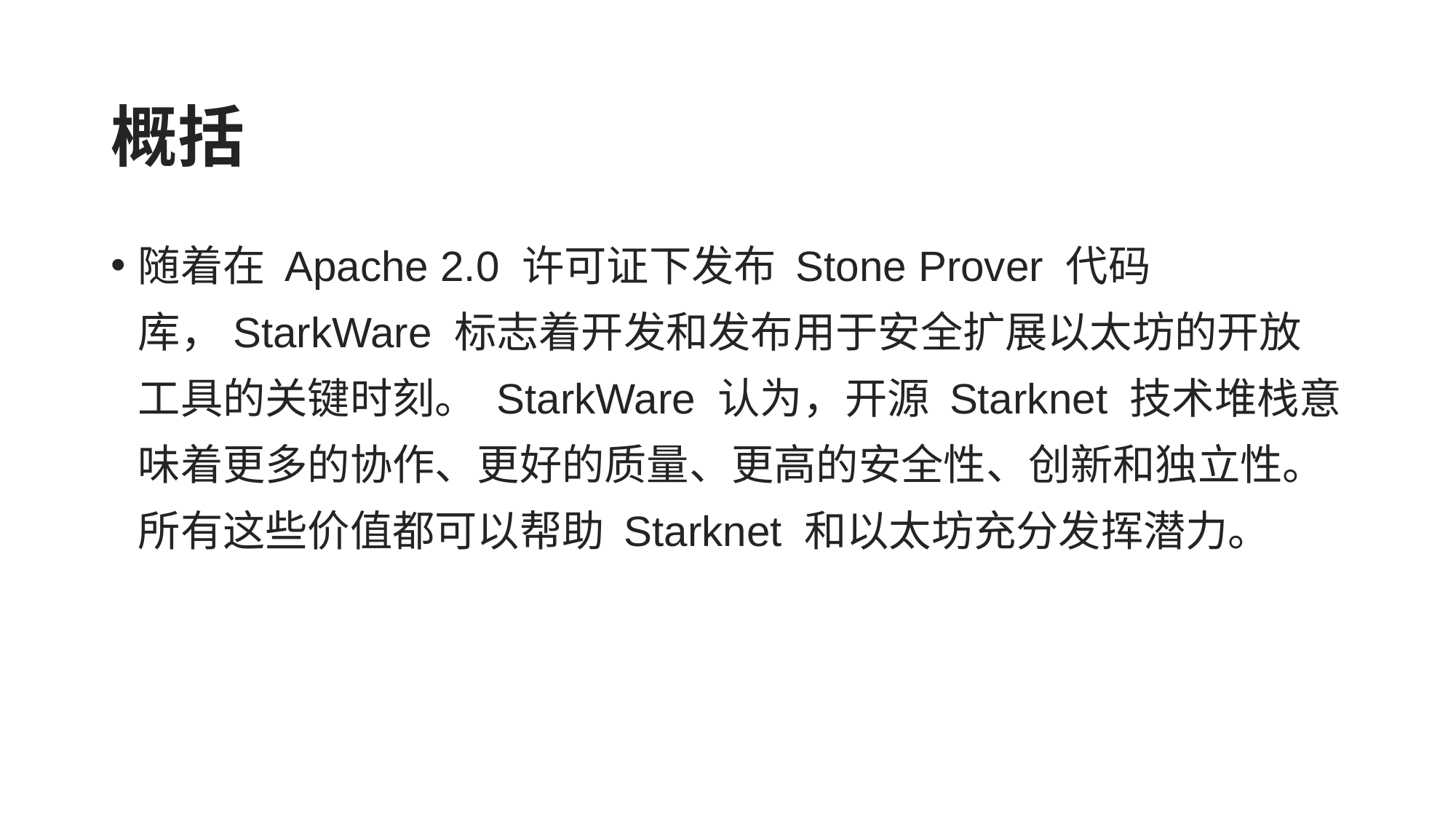

# 概括
随着在 Apache 2.0 许可证下发布 Stone Prover 代码库，StarkWare 标志着开发和发布用于安全扩展以太坊的开放工具的关键时刻。 StarkWare 认为，开源 Starknet 技术堆栈意味着更多的协作、更好的质量、更高的安全性、创新和独立性。所有这些价值都可以帮助 Starknet 和以太坊充分发挥潜力。